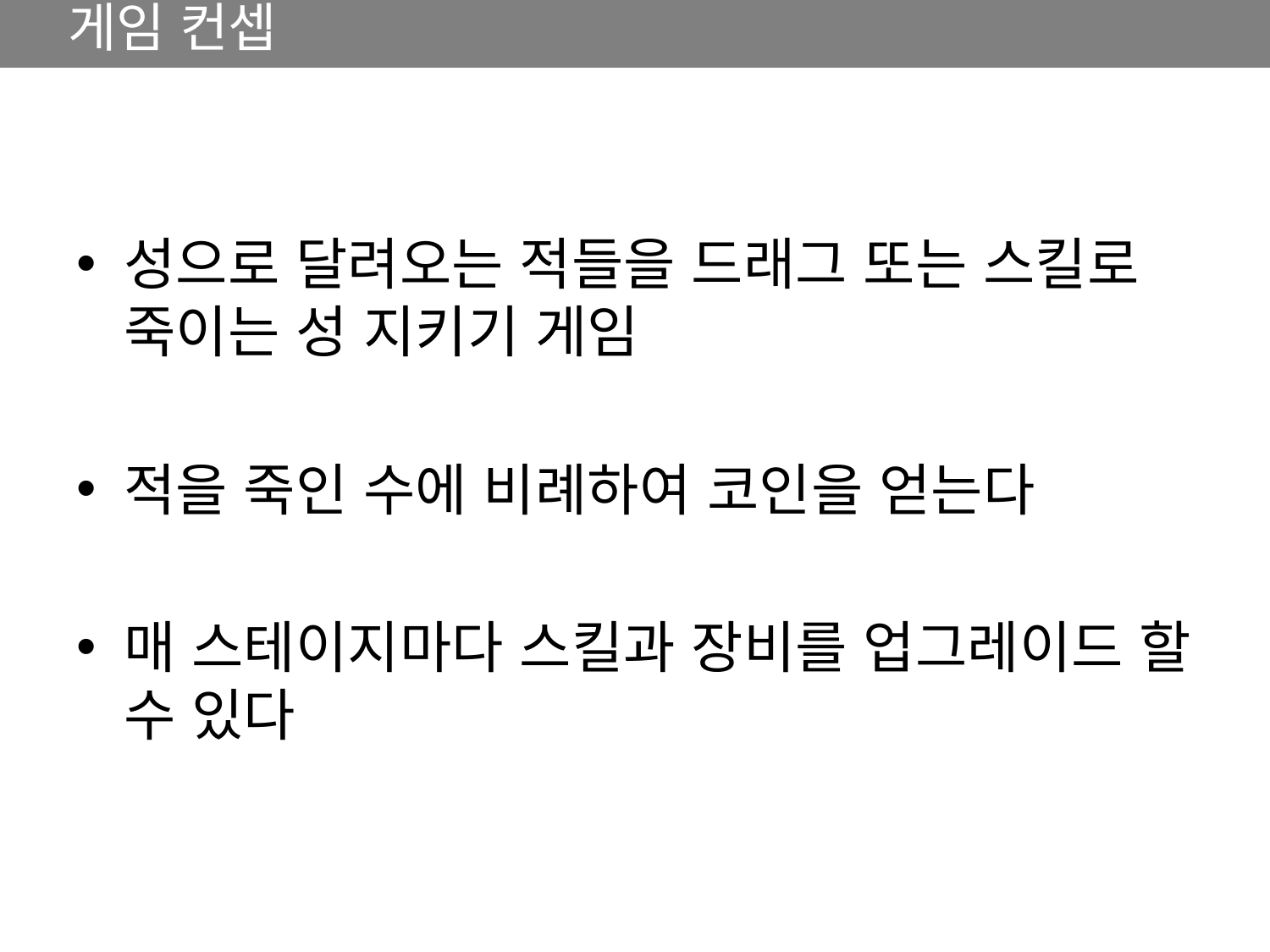

# 게임 컨셉

성으로 달려오는 적들을 드래그 또는 스킬로 죽이는 성 지키기 게임

적을 죽인 수에 비례하여 코인을 얻는다

매 스테이지마다 스킬과 장비를 업그레이드 할 수 있다